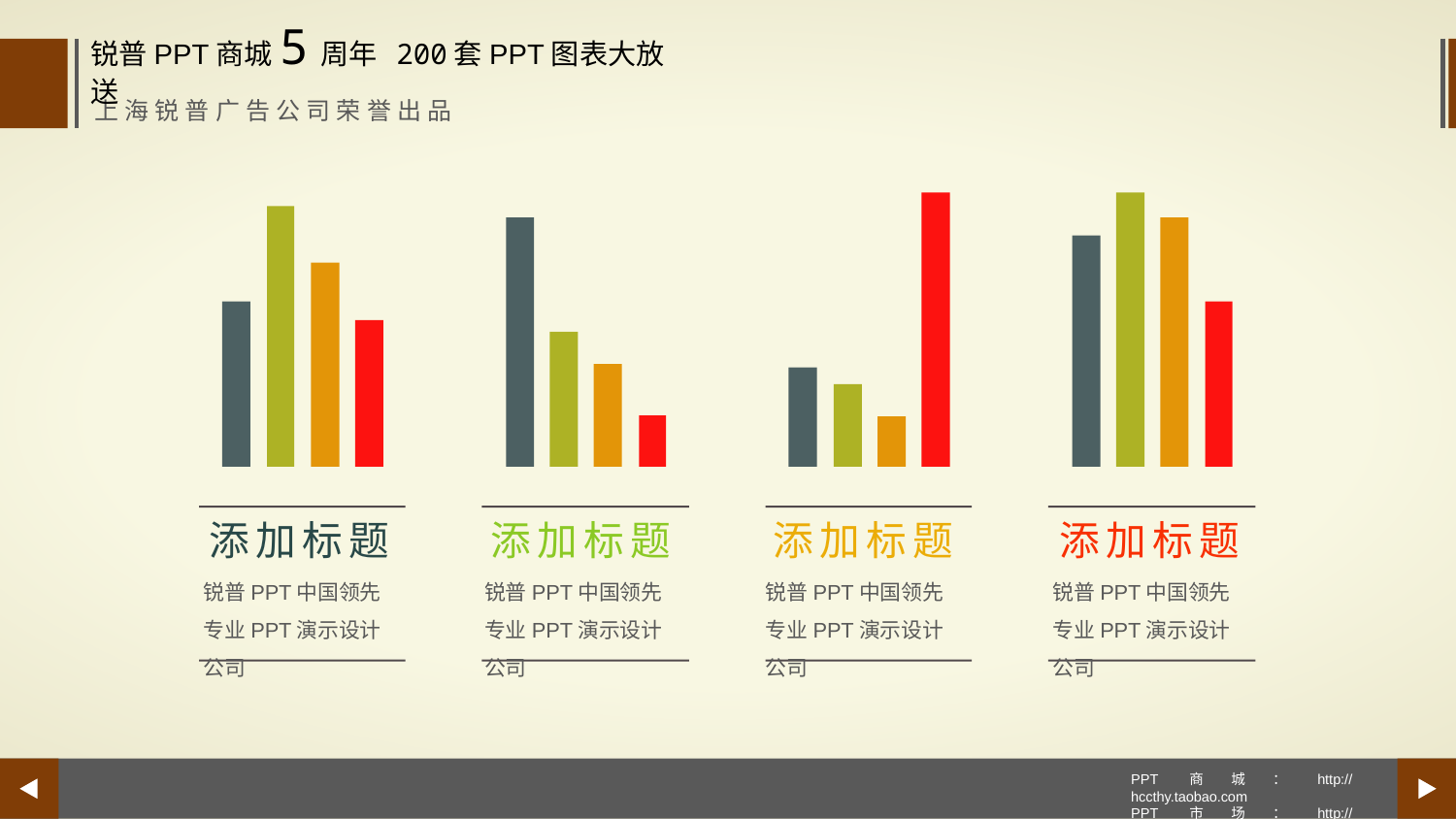

添加标题
添加标题
添加标题
添加标题
锐普PPT中国领先专业PPT演示设计公司
锐普PPT中国领先专业PPT演示设计公司
锐普PPT中国领先专业PPT演示设计公司
锐普PPT中国领先专业PPT演示设计公司